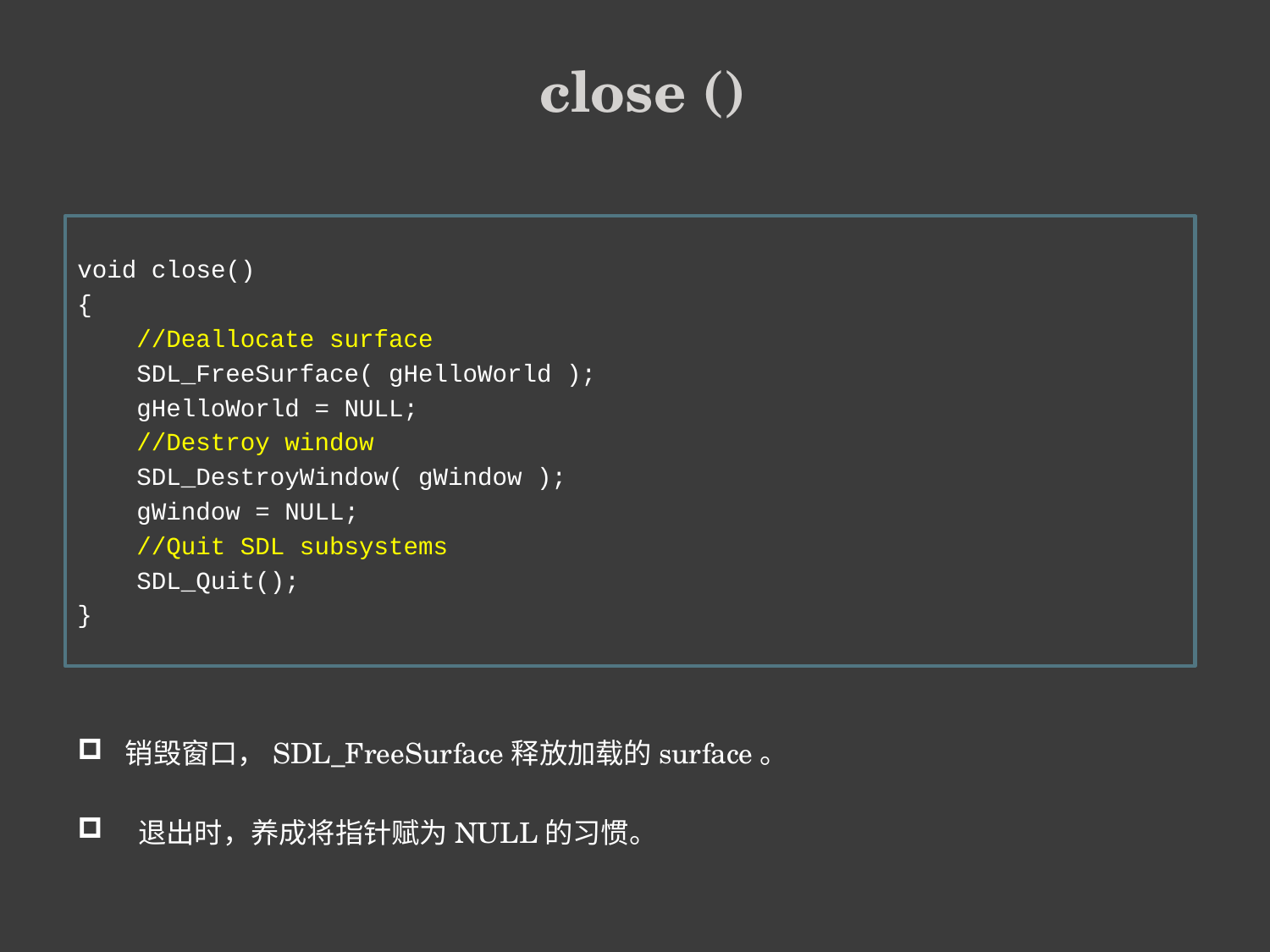

close ()
void close()
{
    //Deallocate surface
    SDL_FreeSurface( gHelloWorld );
    gHelloWorld = NULL;
    //Destroy window
    SDL_DestroyWindow( gWindow );
    gWindow = NULL;
    //Quit SDL subsystems
    SDL_Quit();
}

销毁窗口，SDL_FreeSurface释放加载的surface。

 退出时，养成将指针赋为NULL的习惯。